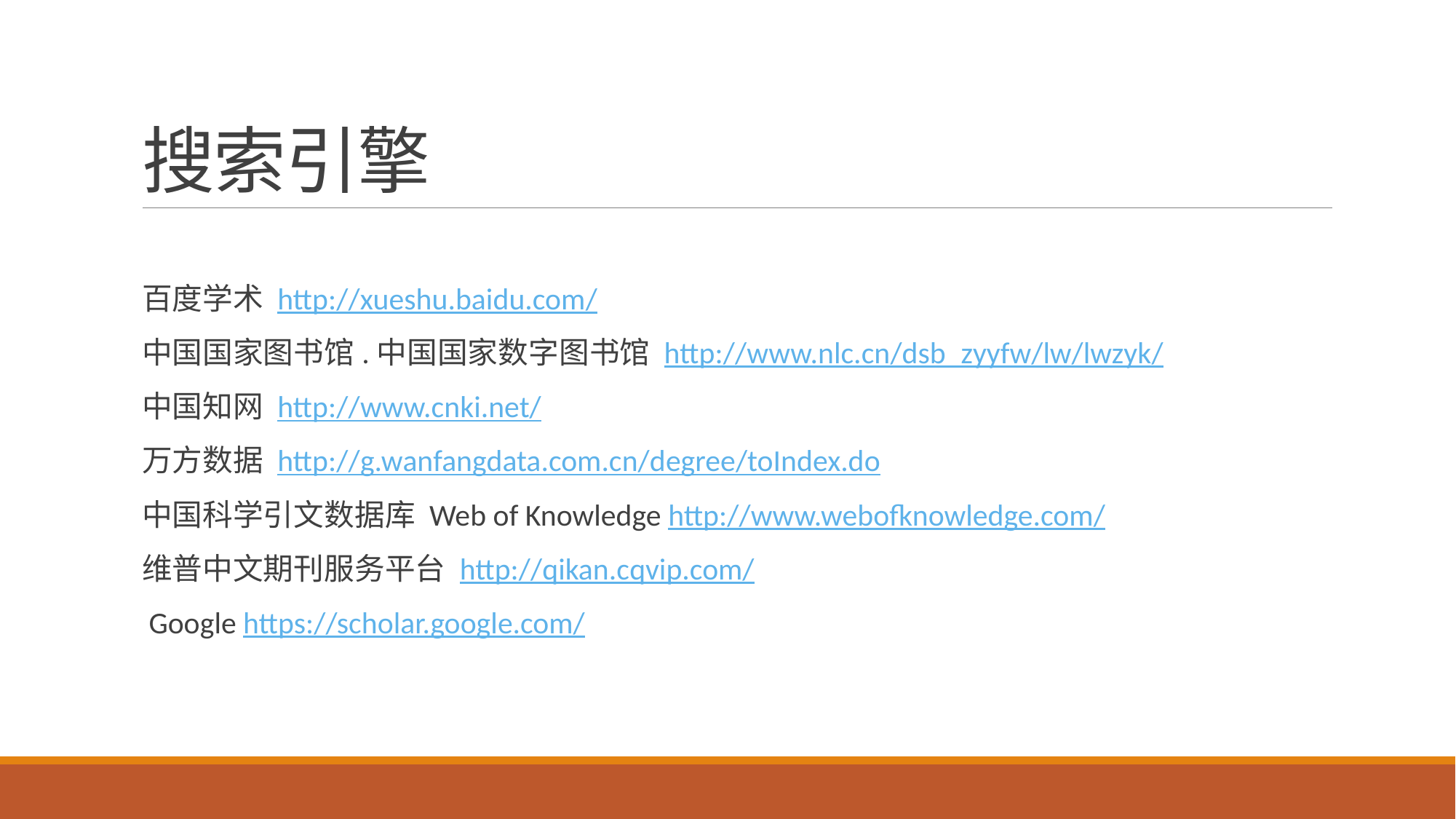

# 搜索引擎

百度学术 http://xueshu.baidu.com/
中国国家图书馆.中国国家数字图书馆 http://www.nlc.cn/dsb_zyyfw/lw/lwzyk/
中国知网 http://www.cnki.net/
万方数据 http://g.wanfangdata.com.cn/degree/toIndex.do
中国科学引文数据库 Web of Knowledge http://www.webofknowledge.com/
维普中文期刊服务平台 http://qikan.cqvip.com/
 Google https://scholar.google.com/